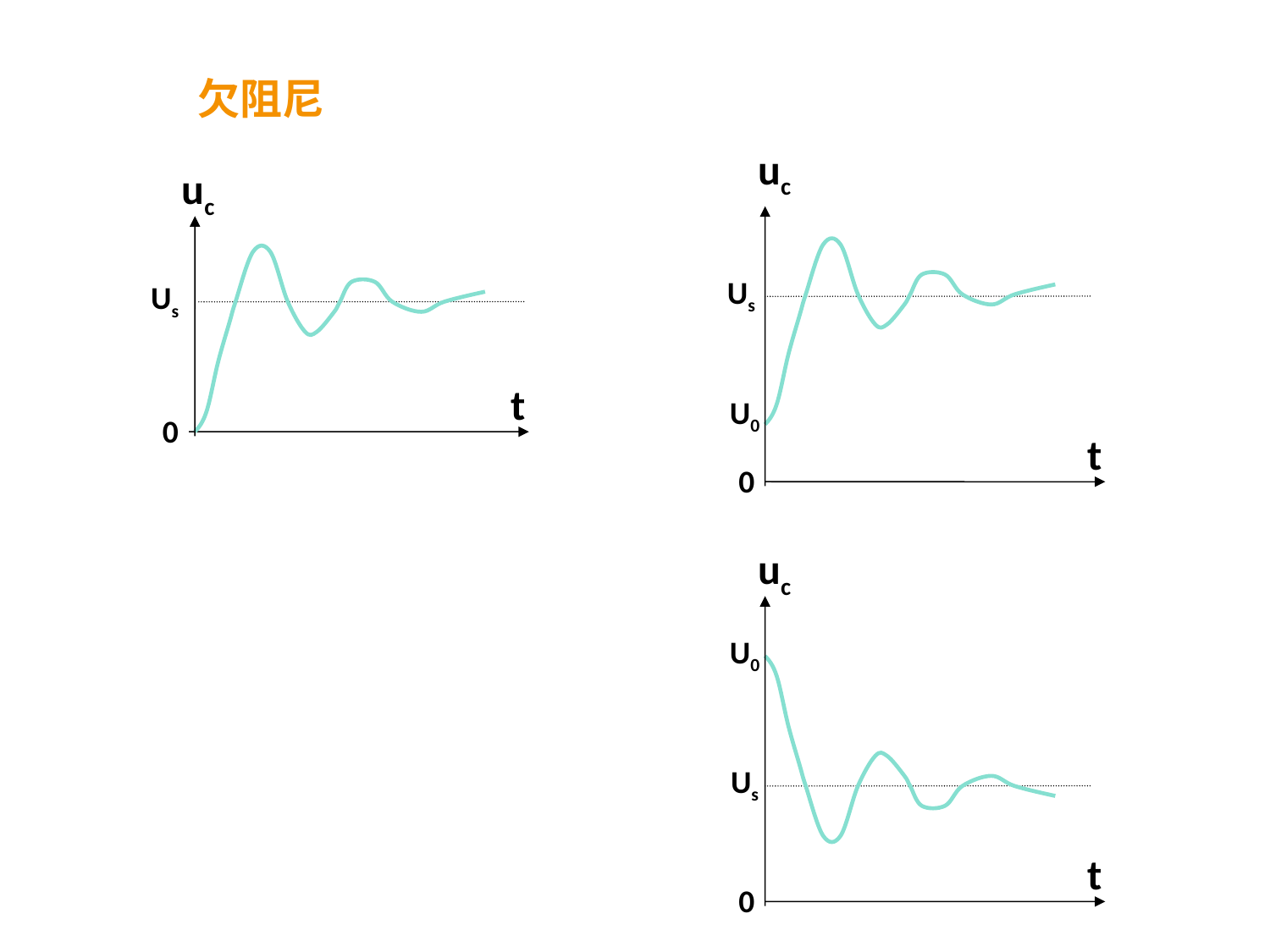

欠阻尼
uc
uc

Us
Us

t
U0
0
t

0

uc

U0

Us

t
0